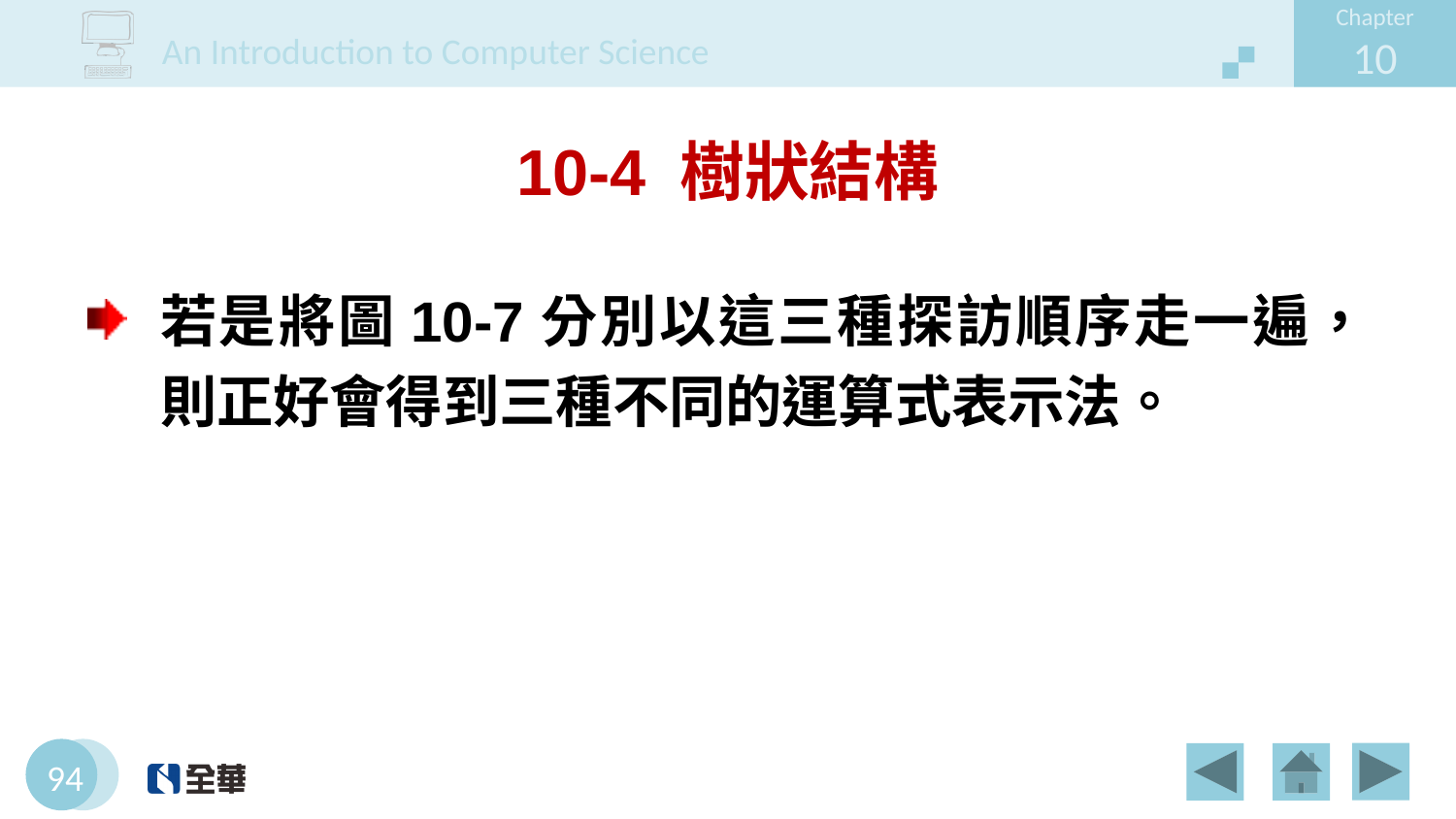

# 10-4 樹狀結構
若是將圖10-7分別以這三種探訪順序走一遍，則正好會得到三種不同的運算式表示法。